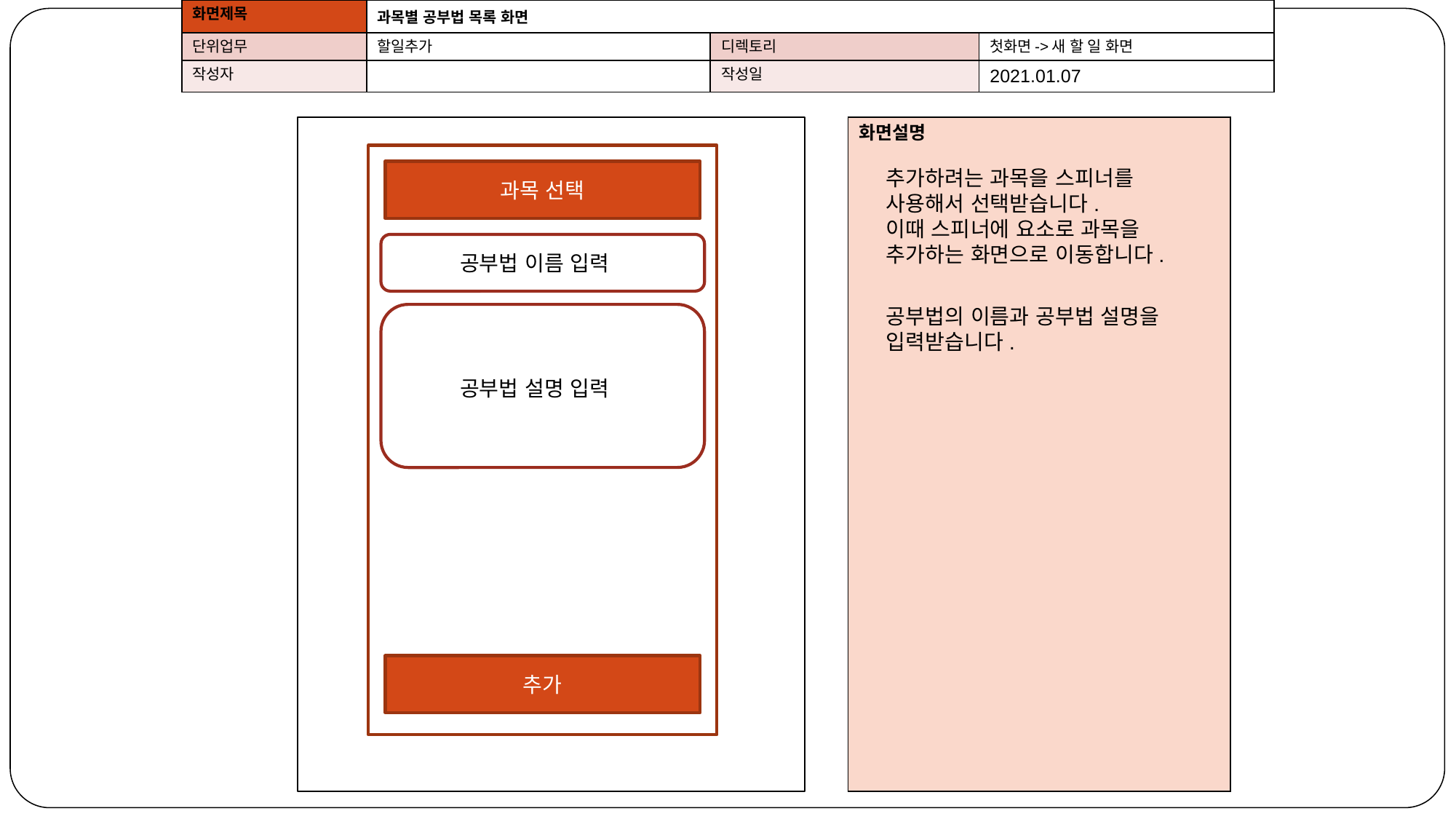

| 화면제목 | 과목별 공부법 목록 화면 |  |  |
| --- | --- | --- | --- |
| 단위업무 | 할일추가 | 디렉토리 | 첫화면->새 할 일 화면 |
| 작성자 |  | 작성일 | 2021.01.07 |

| 화면설명 |
| --- |

추가하려는 과목을 스피너를 사용해서 선택받습니다.
이때 스피너에 요소로 과목을 추가하는 화면으로 이동합니다.
과목 선택

공부법 이름 입력
공부법의 이름과 공부법 설명을 입력받습니다.

공부법 설명 입력
추가